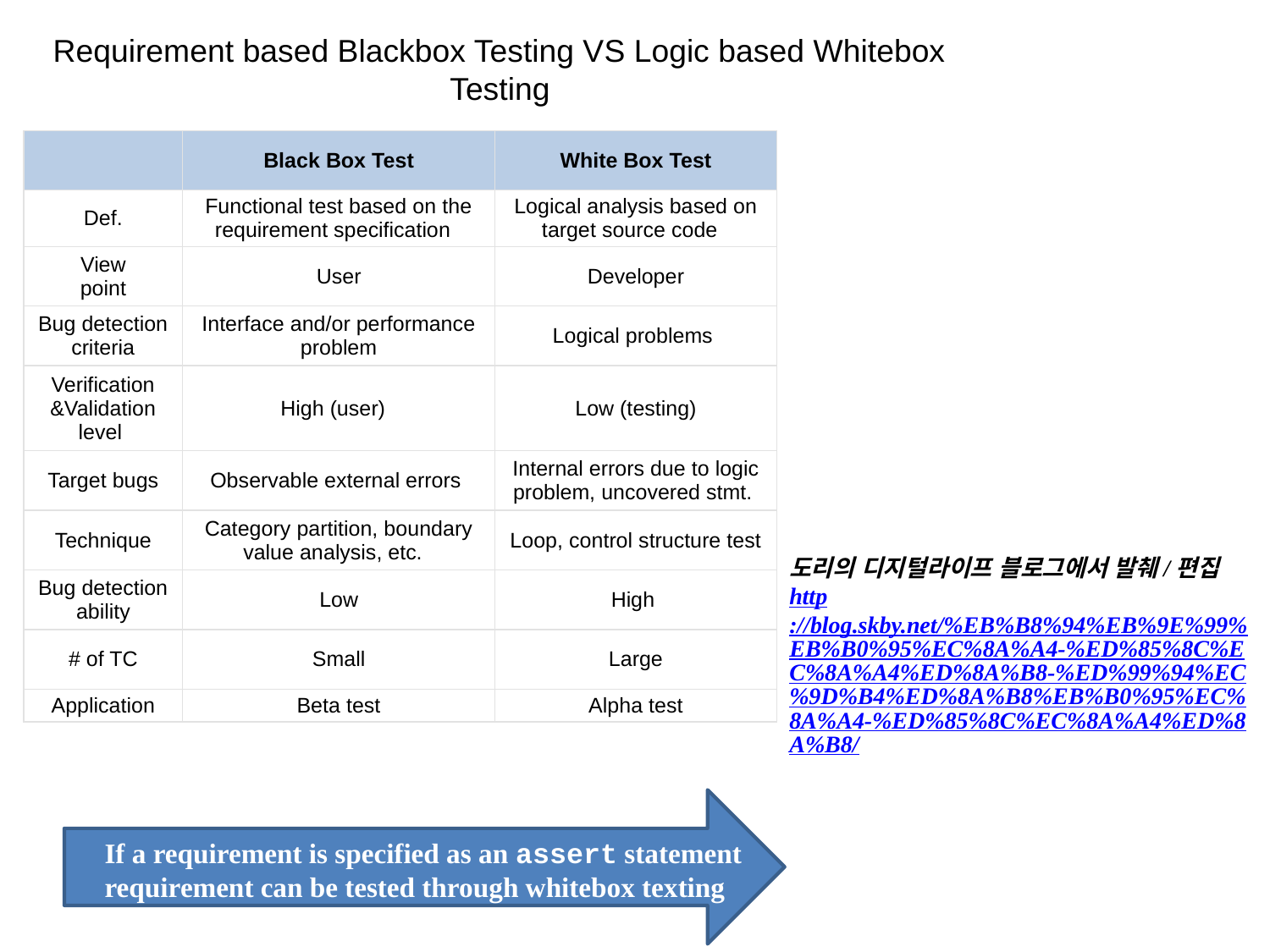

# Requirement based Blackbox Testing VS Logic based Whitebox Testing
|  | Black Box Test | White Box Test |
| --- | --- | --- |
| Def. | Functional test based on the requirement specification | Logical analysis based on target source code |
| View point | User | Developer |
| Bug detection criteria | Interface and/or performance problem | Logical problems |
| Verification &Validation level | High (user) | Low (testing) |
| Target bugs | Observable external errors | Internal errors due to logic problem, uncovered stmt. |
| Technique | Category partition, boundary value analysis, etc. | Loop, control structure test |
| Bug detection ability | Low | High |
| # of TC | Small | Large |
| Application | Beta test | Alpha test |
도리의 디지털라이프 블로그에서 발췌/편집
http://blog.skby.net/%EB%B8%94%EB%9E%99%EB%B0%95%EC%8A%A4-%ED%85%8C%EC%8A%A4%ED%8A%B8-%ED%99%94%EC%9D%B4%ED%8A%B8%EB%B0%95%EC%8A%A4-%ED%85%8C%EC%8A%A4%ED%8A%B8/

If a requirement is specified as an assert statement
requirement can be tested through whitebox texting